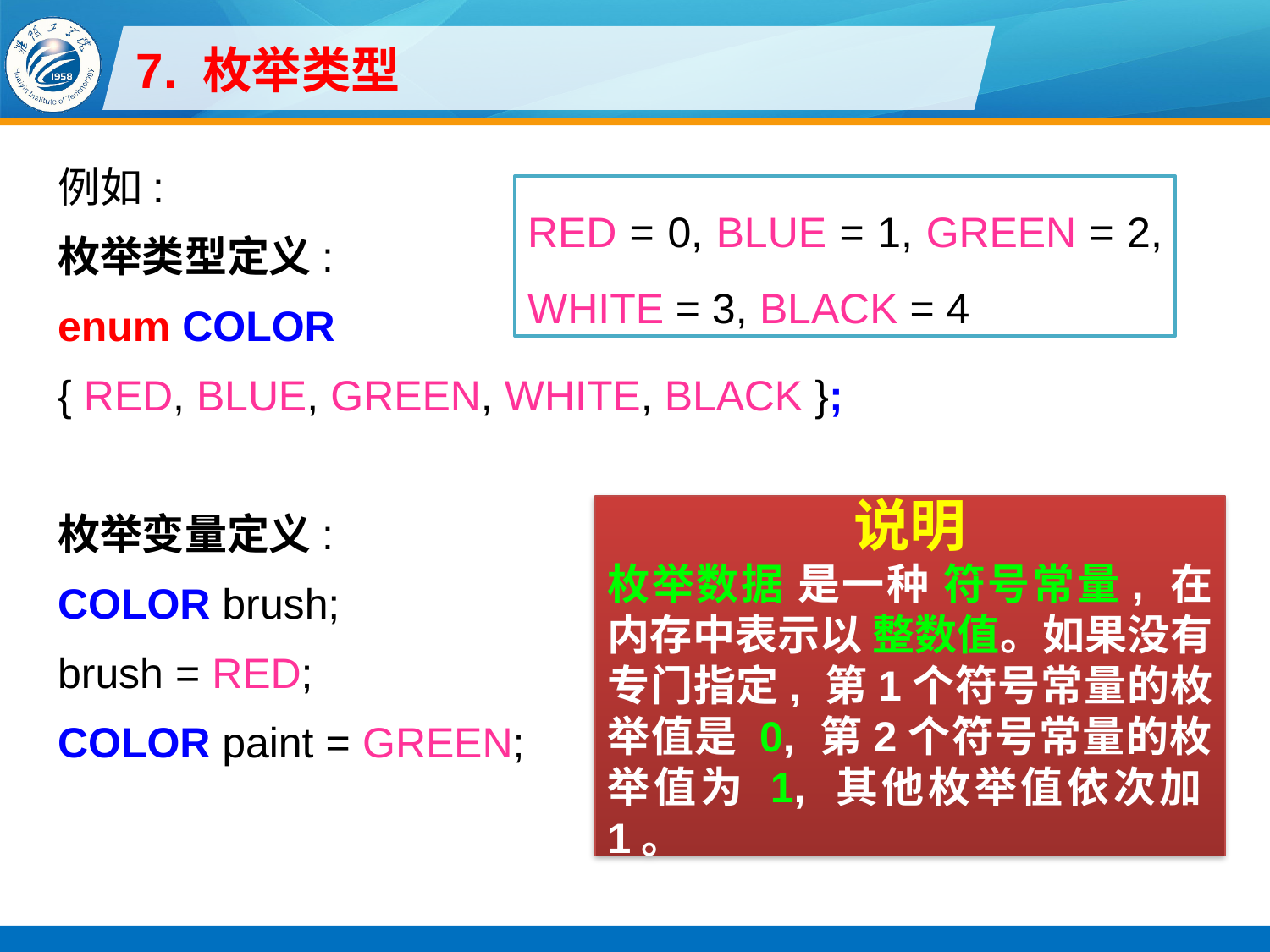

# 7. 枚举类型
例如:
枚举类型定义:
enum COLOR
{ RED, BLUE, GREEN, WHITE, BLACK };

枚举变量定义:
COLOR brush;
brush = RED;
COLOR paint = GREEN;

RED = 0, BLUE = 1, GREEN = 2,
WHITE = 3, BLACK = 4
说明
枚举数据 是一种 符号常量, 在内存中表示以 整数值。如果没有专门指定, 第1个符号常量的枚举值是 0, 第2个符号常量的枚举值为 1, 其他枚举值依次加1。